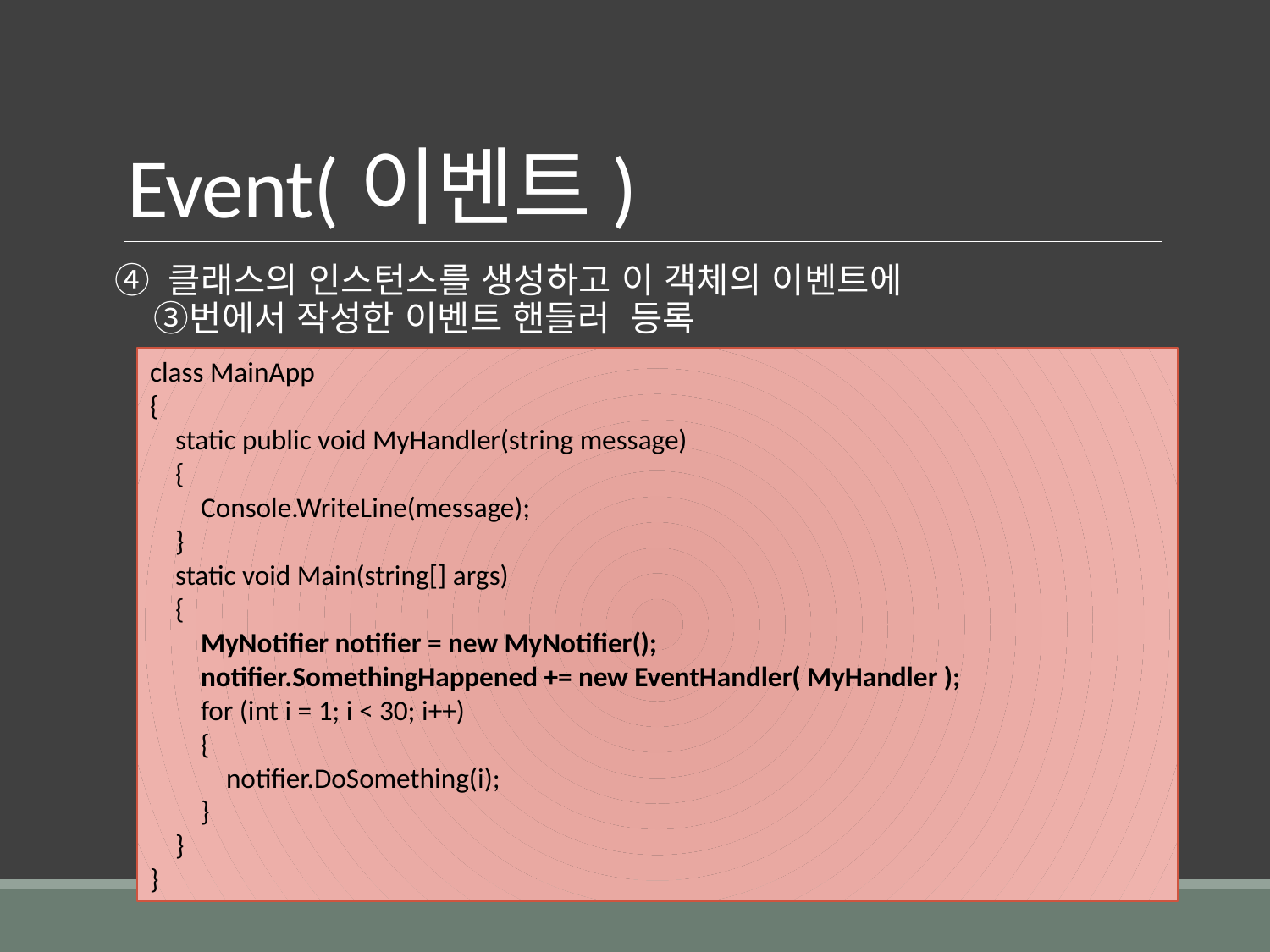

# Event(이벤트)
④ 클래스의 인스턴스를 생성하고 이 객체의 이벤트에
    ③번에서 작성한 이벤트 핸들러  등록

class MainApp
{
    static public void MyHandler(string message)
    {
        Console.WriteLine(message);
    }
    static void Main(string[] args)
    {
        MyNotifier notifier = new MyNotifier();
        notifier.SomethingHappened += new EventHandler( MyHandler );
        for (int i = 1; i < 30; i++)
        {
            notifier.DoSomething(i);
        }
    }
}